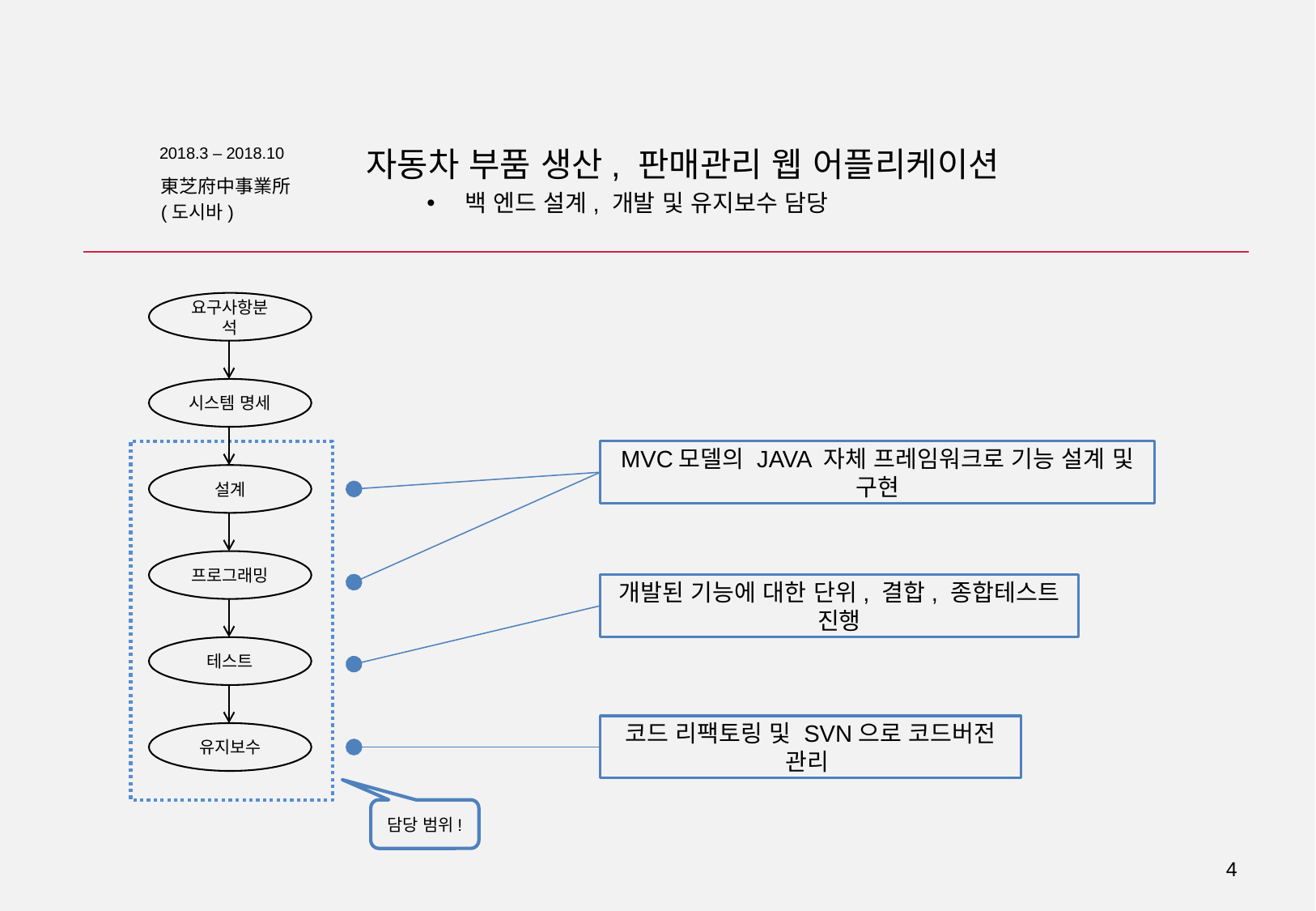

2018.3 – 2018.10
자동차 부품 생산, 판매관리 웹 어플리케이션
백 엔드 설계, 개발 및 유지보수 담당
東芝府中事業所
(도시바)
요구사항분석

시스템 명세

MVC모델의 JAVA 자체 프레임워크로 기능 설계 및 구현
설계
프로그래밍
개발된 기능에 대한 단위, 결합, 종합테스트 진행
테스트
코드 리팩토링 및 SVN으로 코드버전 관리
유지보수
담당 범위!
4